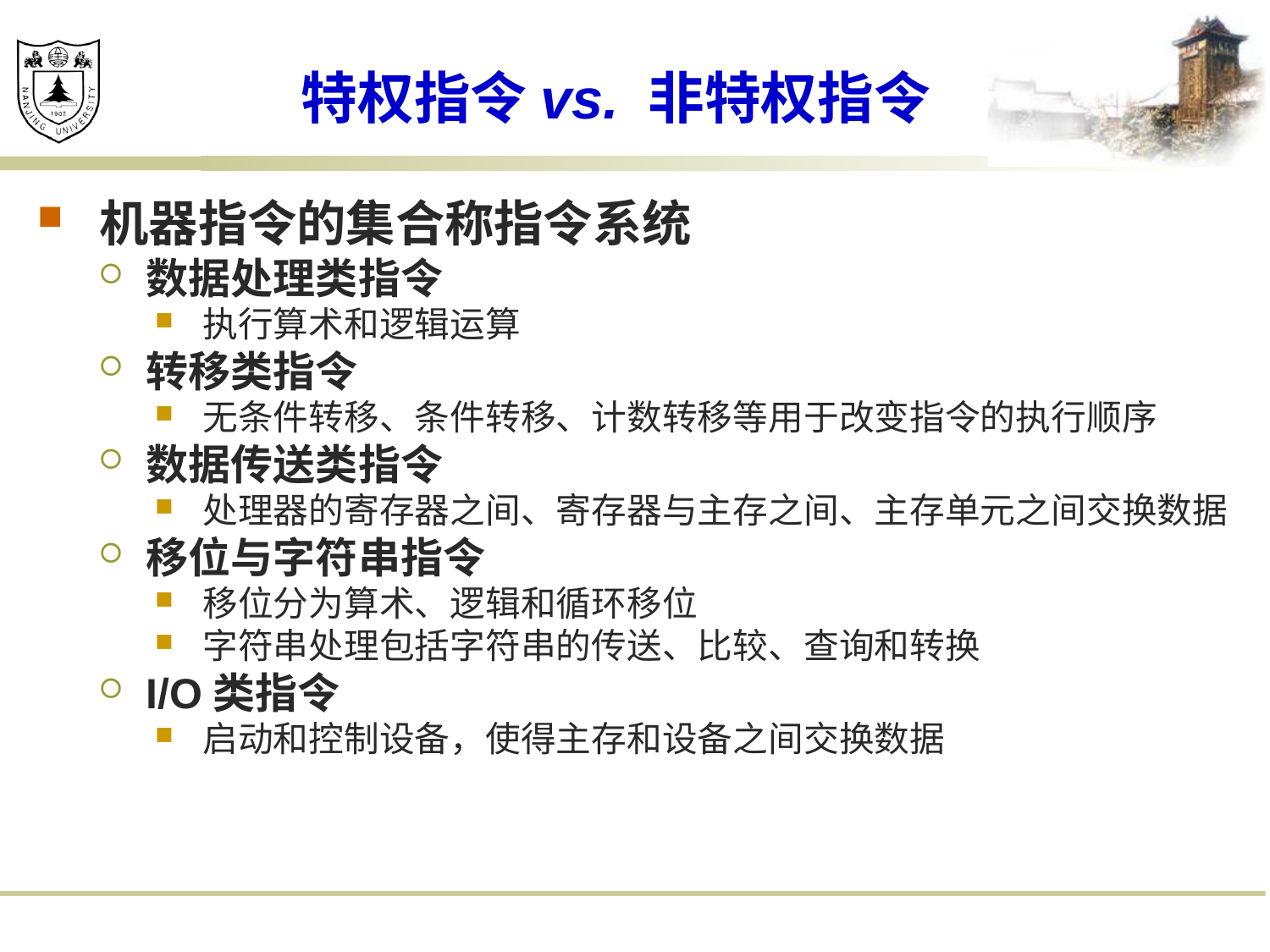

特权指令vs. 非特权指令

机器指令的集合称指令系统
数据处理类指令
执行算术和逻辑运算
转移类指令
无条件转移、条件转移、计数转移等用于改变指令的执行顺序
数据传送类指令
处理器的寄存器之间、寄存器与主存之间、主存单元之间交换数据
移位与字符串指令
移位分为算术、逻辑和循环移位
字符串处理包括字符串的传送、比较、查询和转换
I/O类指令
启动和控制设备，使得主存和设备之间交换数据

8